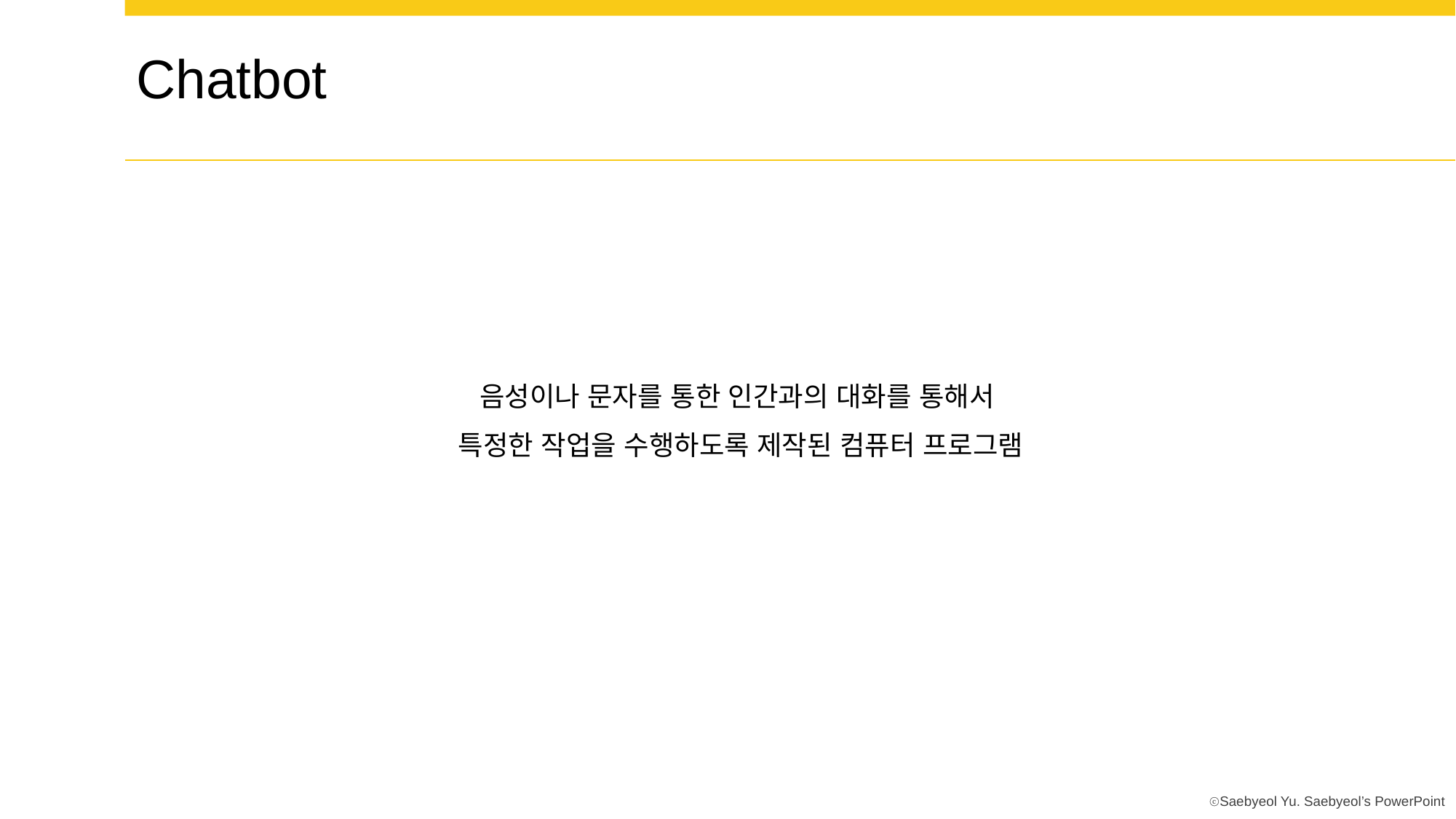

Chatbot
음성이나 문자를 통한 인간과의 대화를 통해서
특정한 작업을 수행하도록 제작된 컴퓨터 프로그램